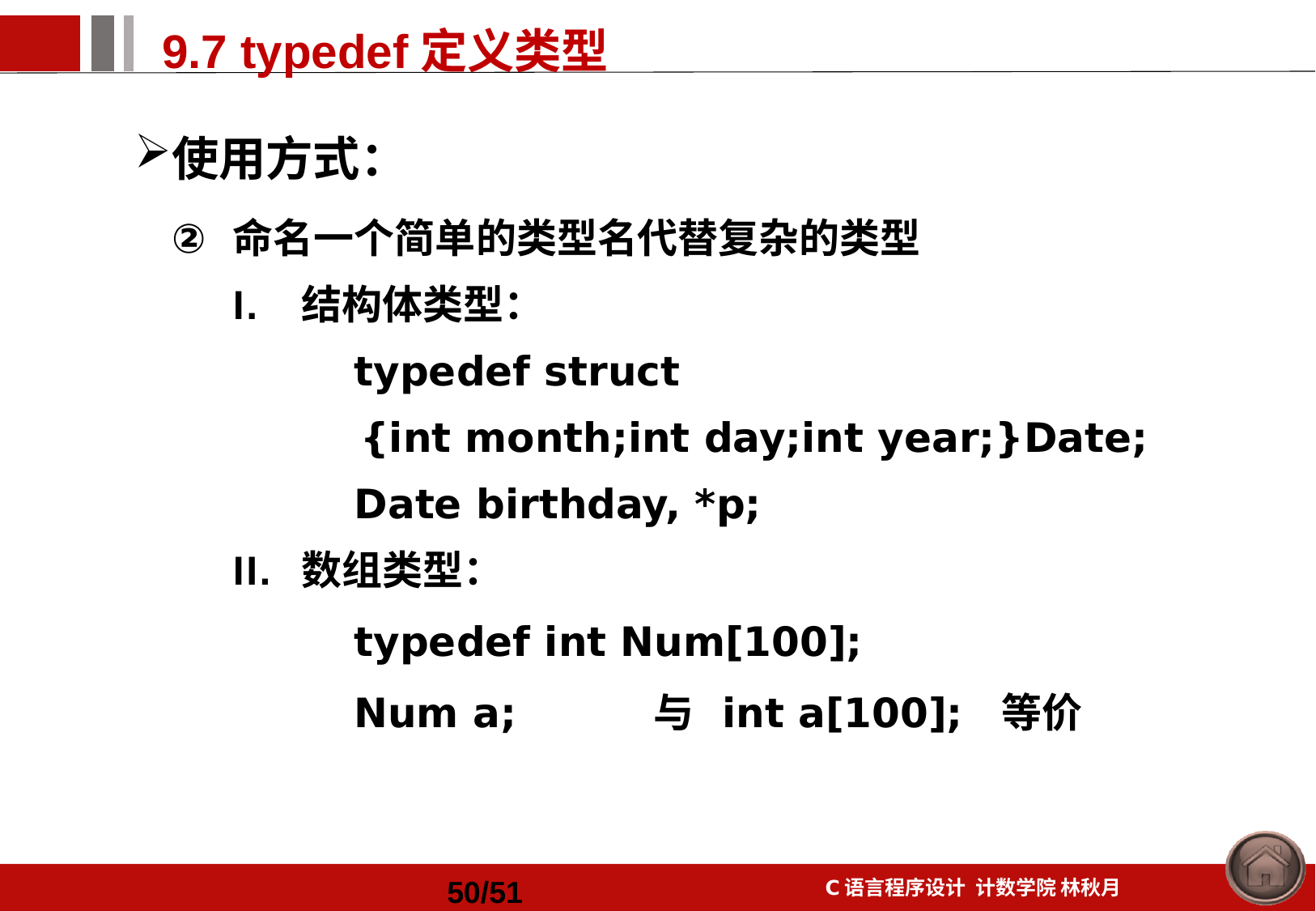

使用方式：
命名一个简单的类型名代替复杂的类型
结构体类型：
	typedef struct
         {int month;int day;int year;}Date;
	Date birthday, *p;
数组类型：
typedef int Num[100];
Num a;         与  int a[100];  等价